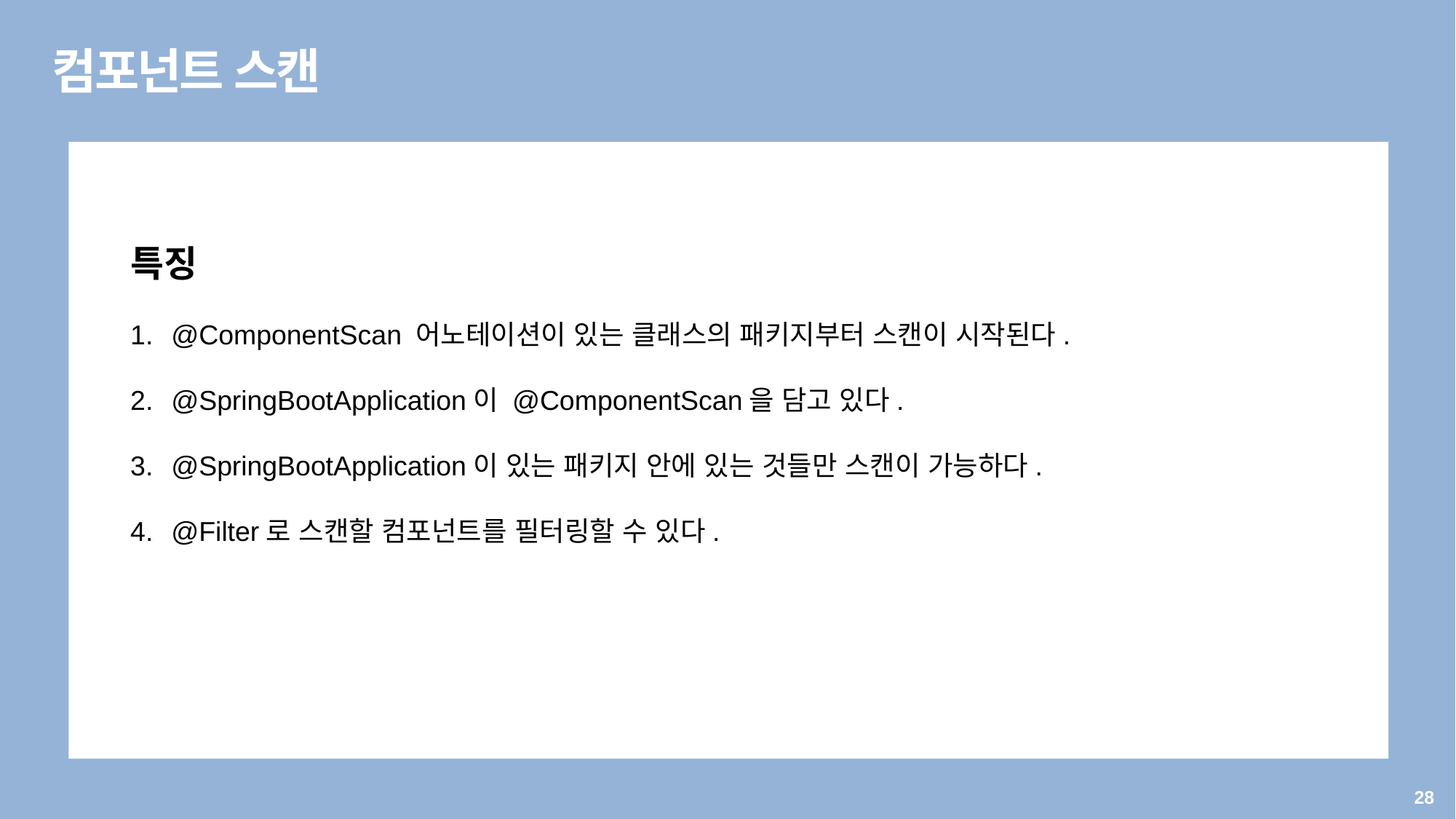

컴포넌트 스캔

특징
@ComponentScan 어노테이션이 있는 클래스의 패키지부터 스캔이 시작된다.
@SpringBootApplication이 @ComponentScan을 담고 있다.
@SpringBootApplication이 있는 패키지 안에 있는 것들만 스캔이 가능하다.
@Filter로 스캔할 컴포넌트를 필터링할 수 있다.

28